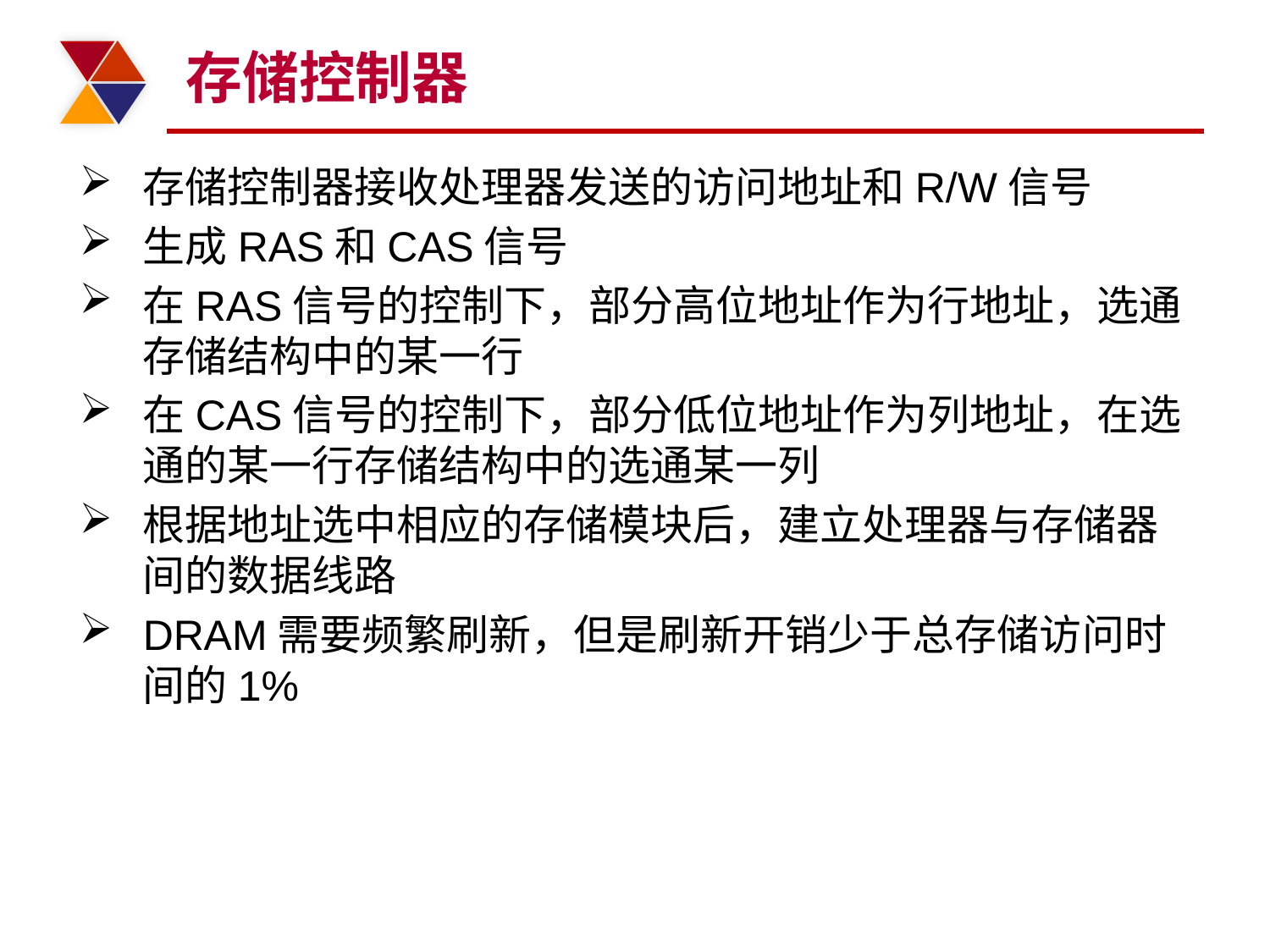

# 存储控制器
存储控制器接收处理器发送的访问地址和R/W信号
生成RAS和CAS信号
在RAS信号的控制下，部分高位地址作为行地址，选通存储结构中的某一行
在CAS信号的控制下，部分低位地址作为列地址，在选通的某一行存储结构中的选通某一列
根据地址选中相应的存储模块后，建立处理器与存储器间的数据线路
DRAM需要频繁刷新，但是刷新开销少于总存储访问时间的1%